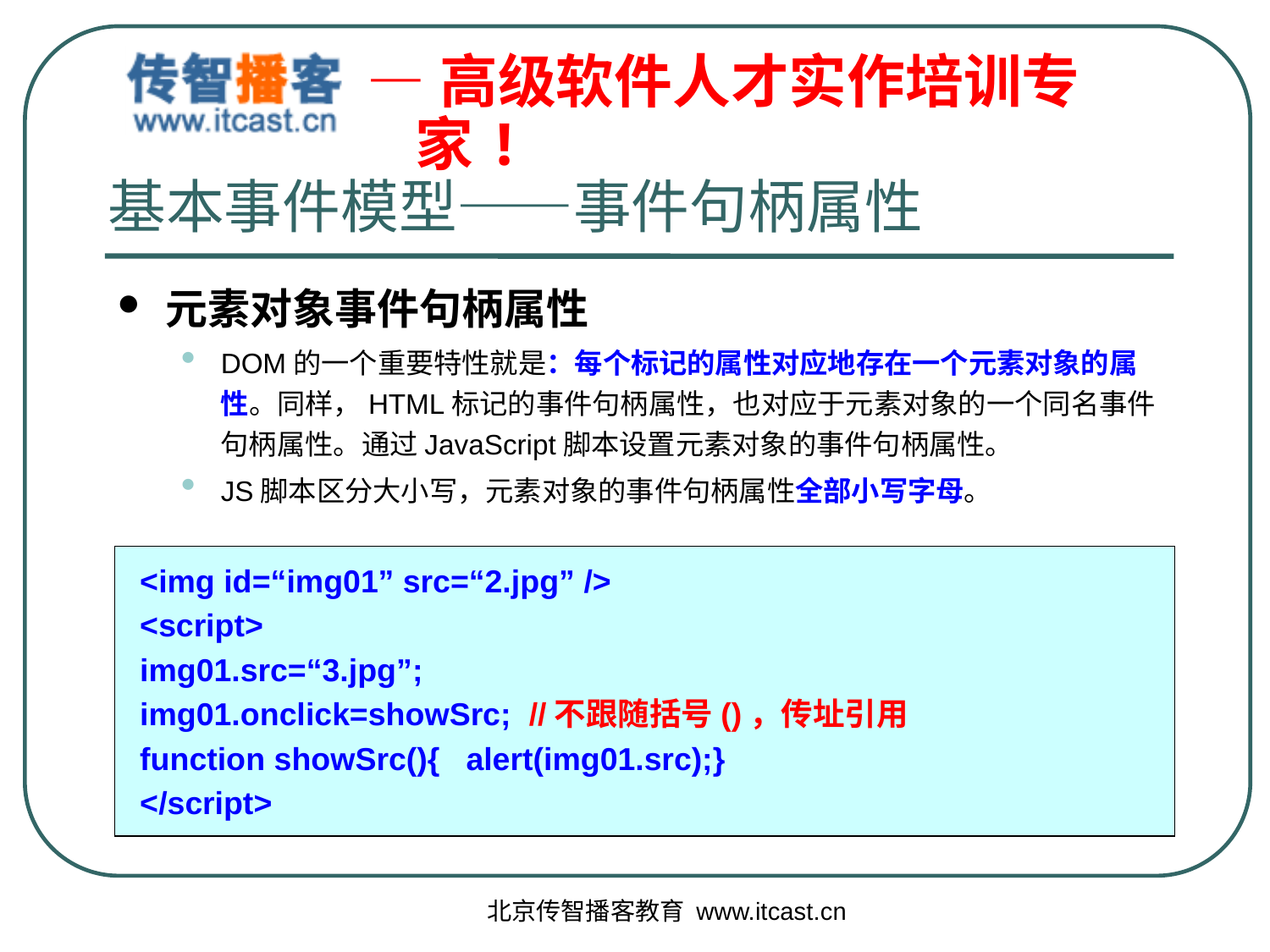

# 基本事件模型——事件句柄属性
元素对象事件句柄属性
DOM的一个重要特性就是：每个标记的属性对应地存在一个元素对象的属性。同样，HTML标记的事件句柄属性，也对应于元素对象的一个同名事件句柄属性。通过JavaScript脚本设置元素对象的事件句柄属性。
JS脚本区分大小写，元素对象的事件句柄属性全部小写字母。
<img id=“img01” src=“2.jpg” />
<script>
img01.src=“3.jpg”;
img01.onclick=showSrc;  //不跟随括号()，传址引用
function showSrc(){   alert(img01.src);}
</script>